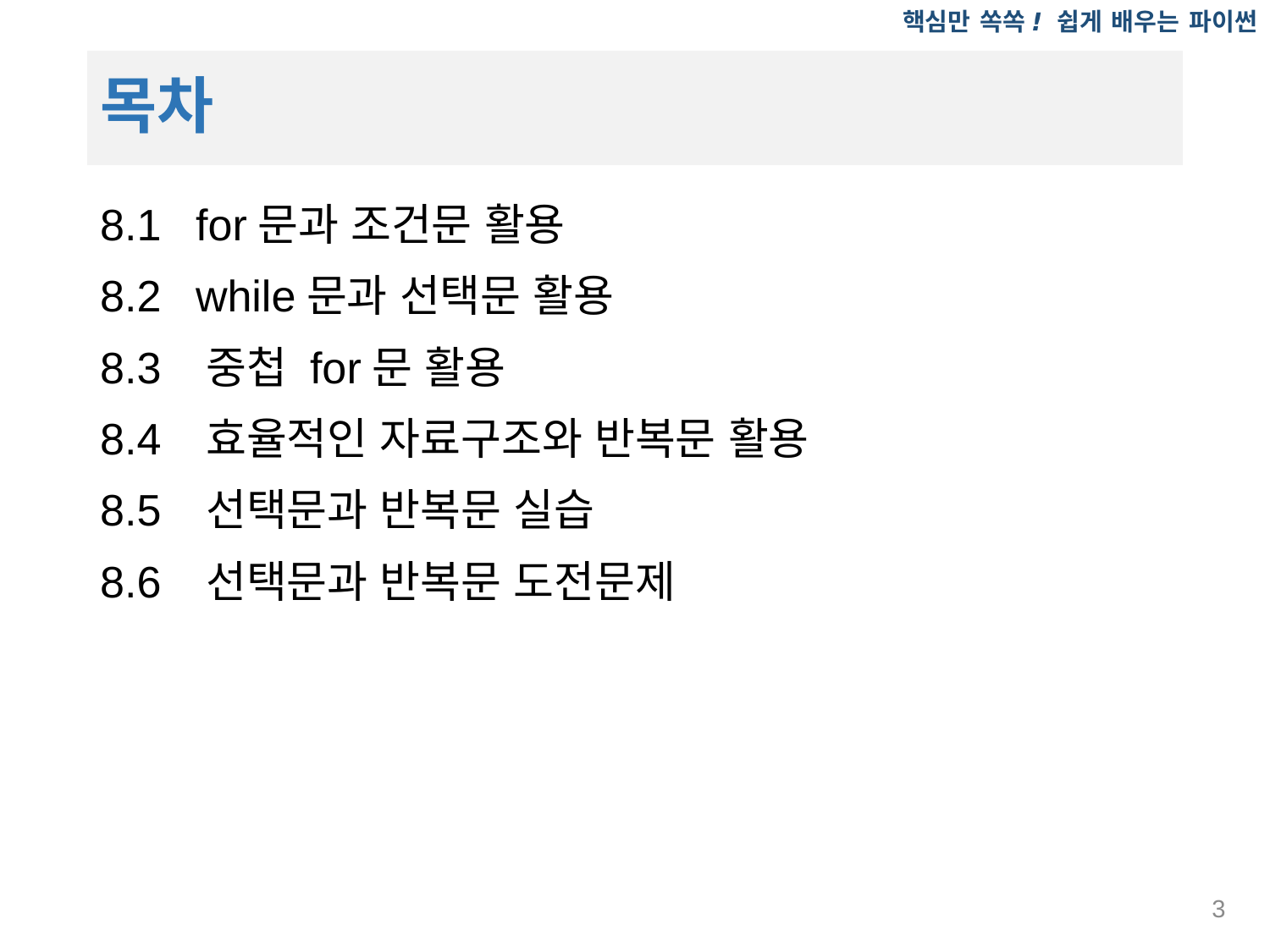

# 목차
8.1  for문과 조건문 활용
8.2  while문과 선택문 활용
8.3  중첩 for문 활용
8.4  효율적인 자료구조와 반복문 활용
8.5  선택문과 반복문 실습
8.6  선택문과 반복문 도전문제

3